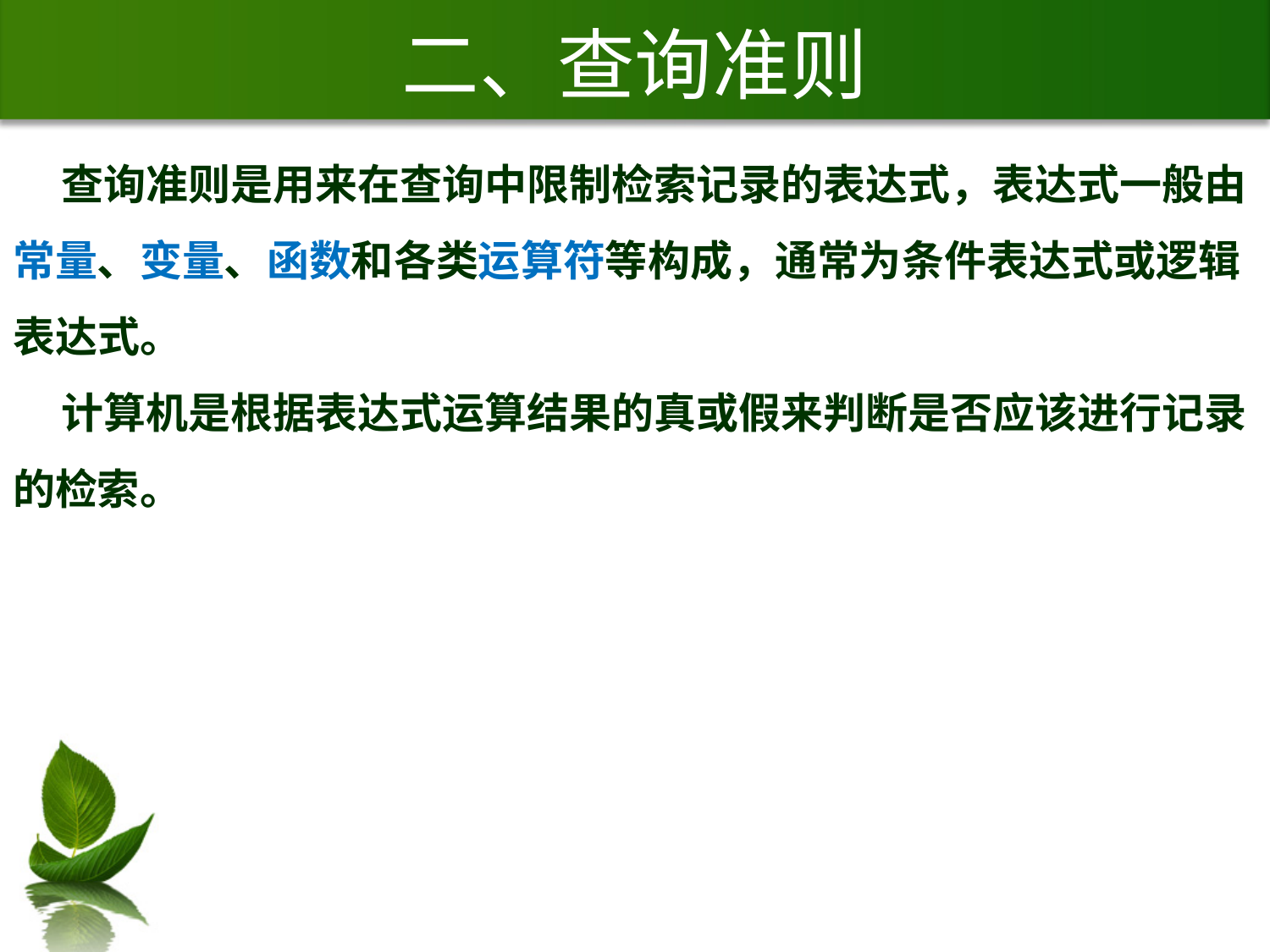

# 二、查询准则
    查询准则是用来在查询中限制检索记录的表达式，表达式一般由常量、变量、函数和各类运算符等构成，通常为条件表达式或逻辑表达式。
    计算机是根据表达式运算结果的真或假来判断是否应该进行记录的检索。